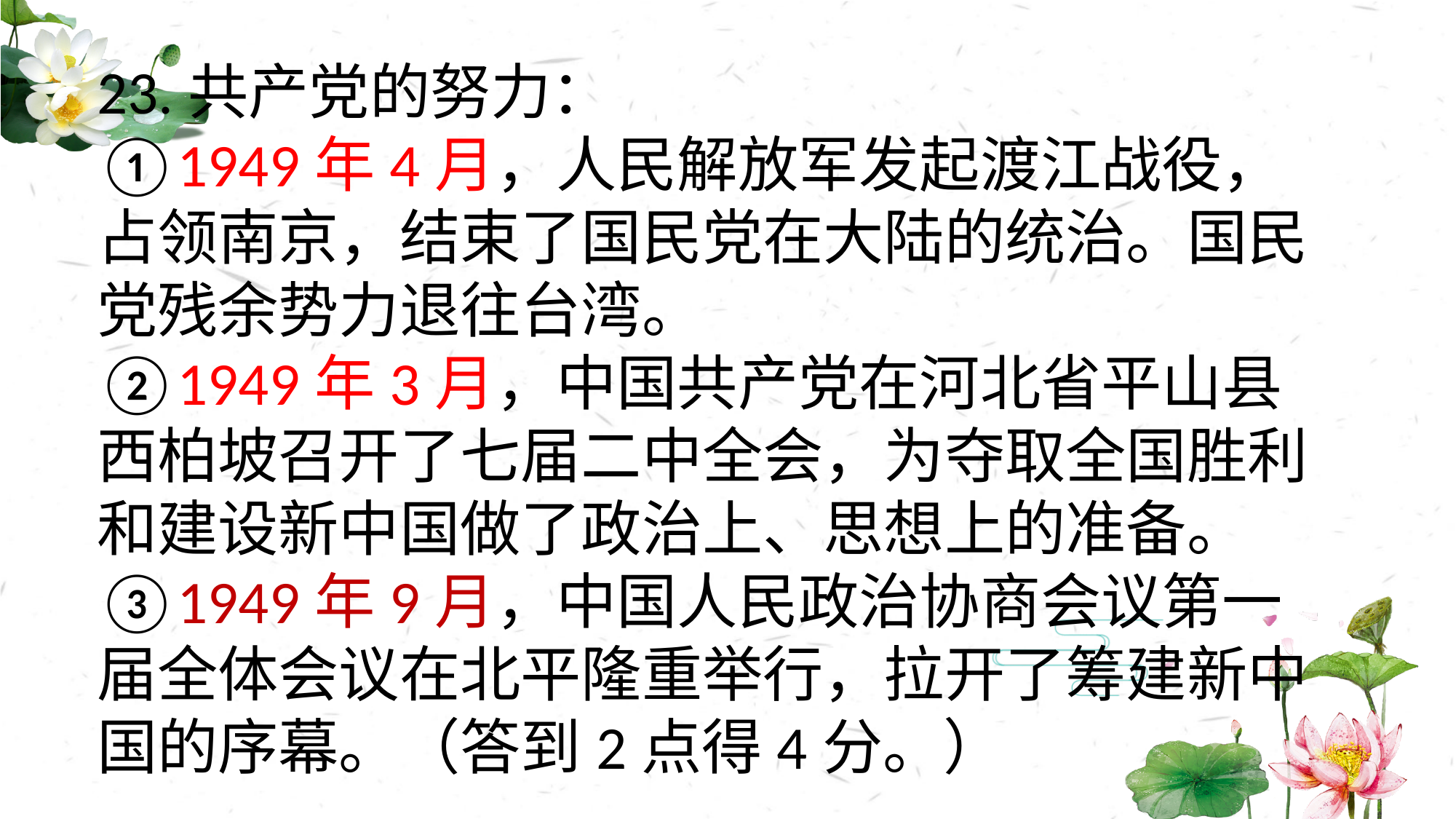

23.共产党的努力：
①1949年4月，人民解放军发起渡江战役，占领南京，结束了国民党在大陆的统治。国民党残余势力退往台湾。
②1949年3月，中国共产党在河北省平山县西柏坡召开了七届二中全会，为夺取全国胜利和建设新中国做了政治上、思想上的准备。
③1949年9月，中国人民政治协商会议第一届全体会议在北平隆重举行，拉开了筹建新中国的序幕。（答到2点得4分。）